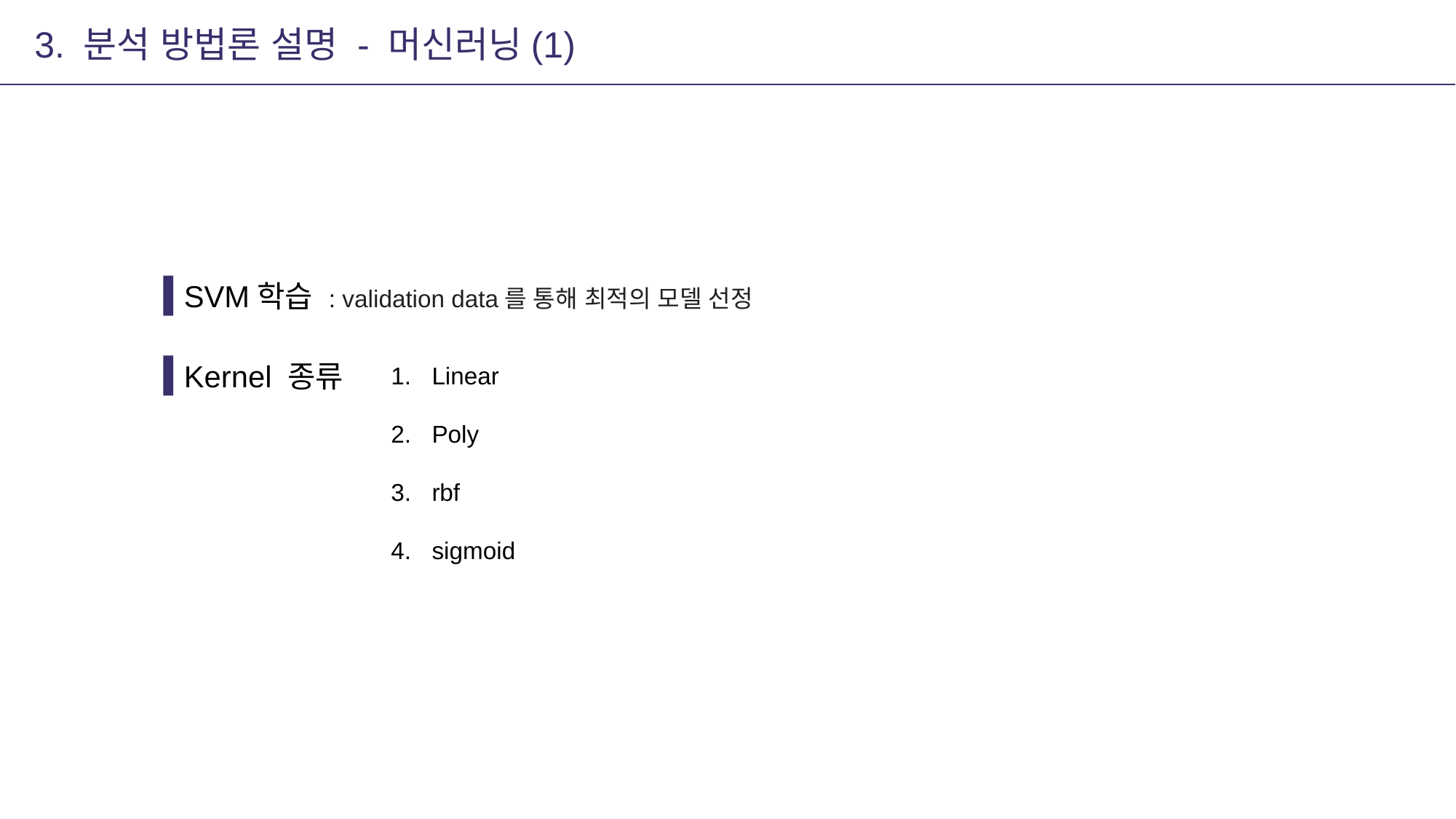

3. 분석 방법론 설명 - 머신러닝(1)
SVM학습 : validation data를 통해 최적의 모델 선정

Kernel 종류

Linear

Poly

rbf

sigmoid